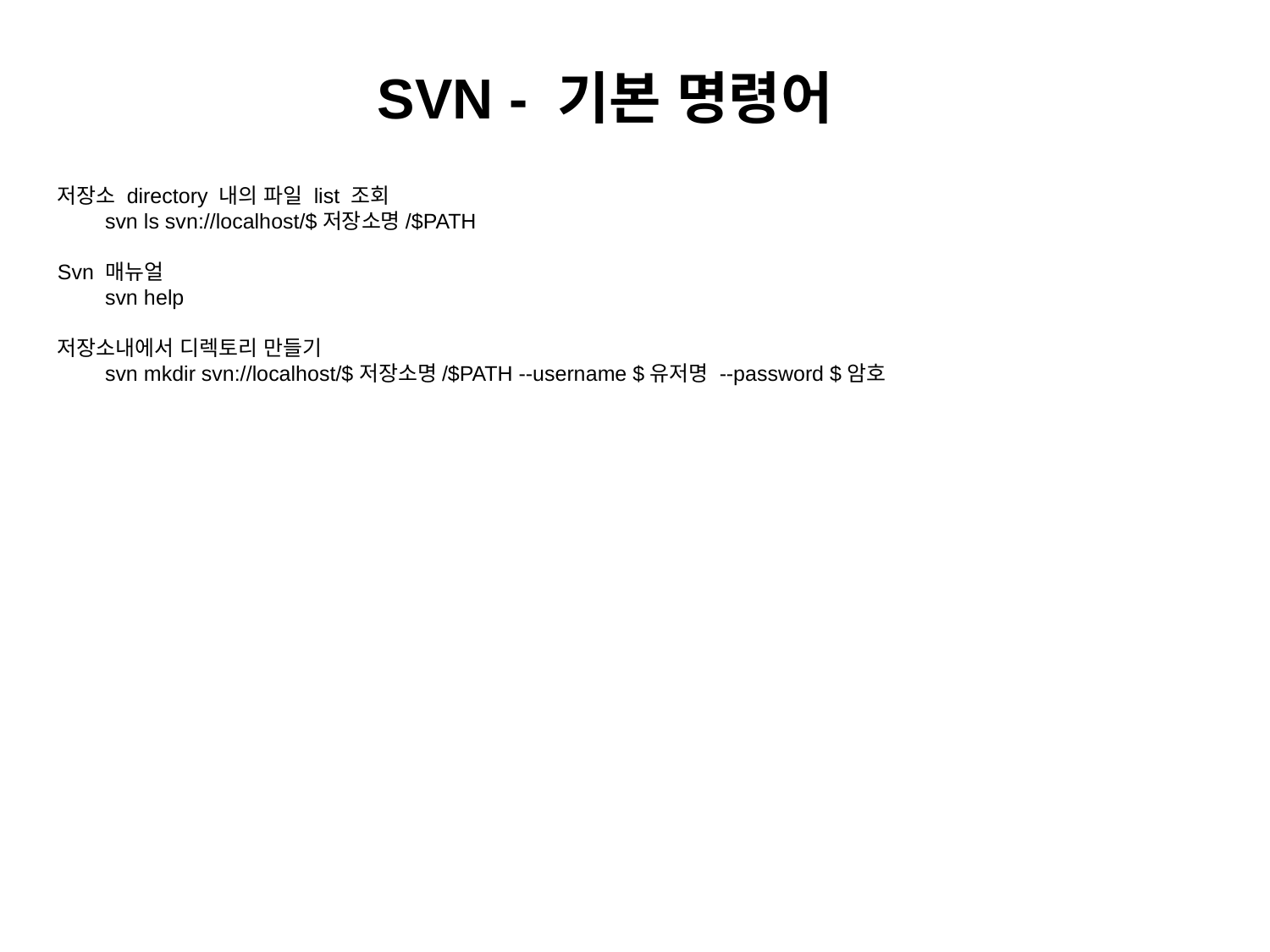

SVN - 기본 명령어
저장소 directory 내의 파일 list 조회
	svn ls svn://localhost/$저장소명/$PATH

Svn 매뉴얼
	svn help

저장소내에서 디렉토리 만들기
	svn mkdir svn://localhost/$저장소명/$PATH --username $유저명 --password $암호